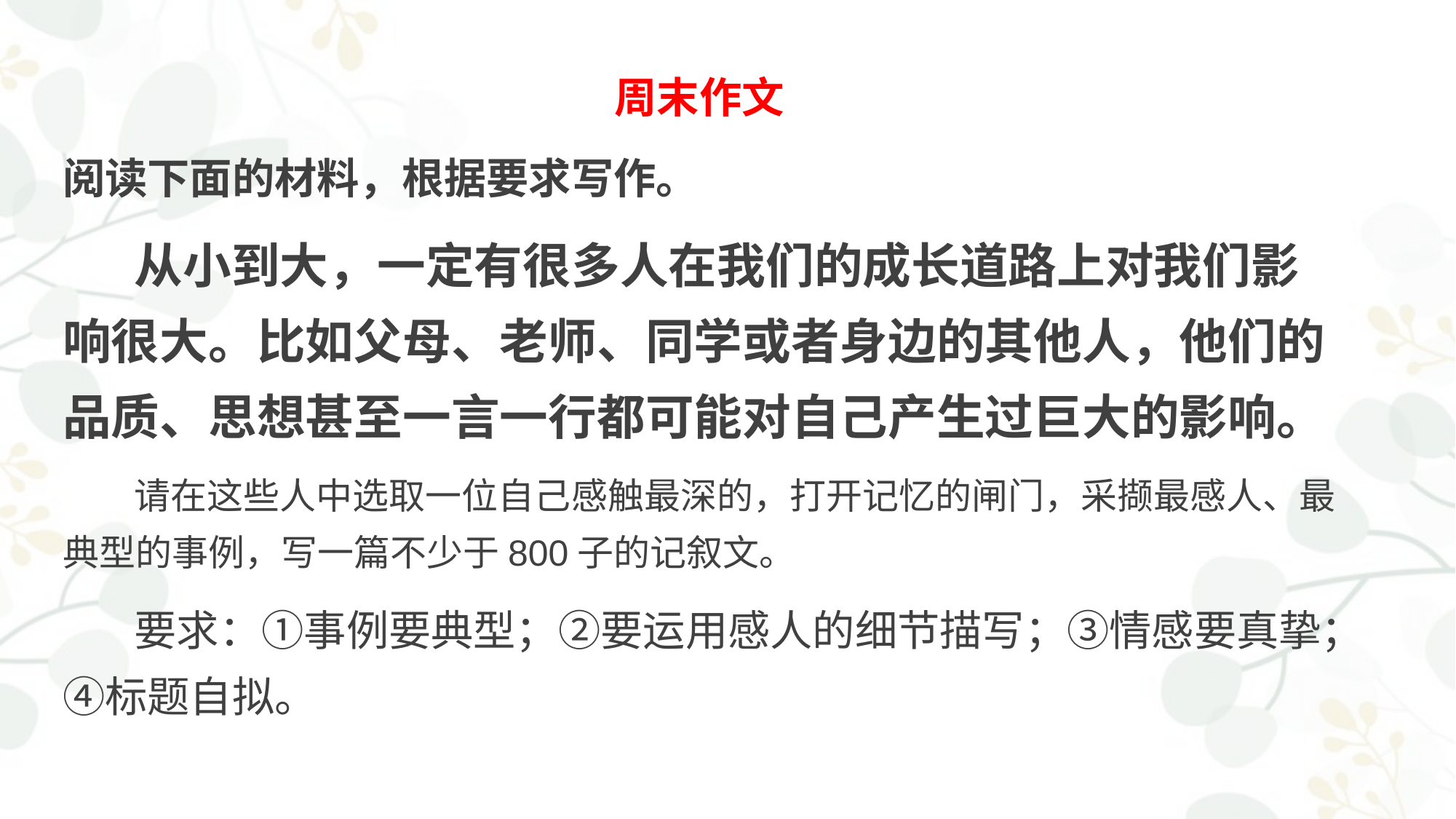

周末作文
阅读下面的材料，根据要求写作。
从小到大，一定有很多人在我们的成长道路上对我们影响很大。比如父母、老师、同学或者身边的其他人，他们的品质、思想甚至一言一行都可能对自己产生过巨大的影响。
请在这些人中选取一位自己感触最深的，打开记忆的闸门，采撷最感人、最典型的事例，写一篇不少于800子的记叙文。
要求：①事例要典型；②要运用感人的细节描写；③情感要真挚；④标题自拟。